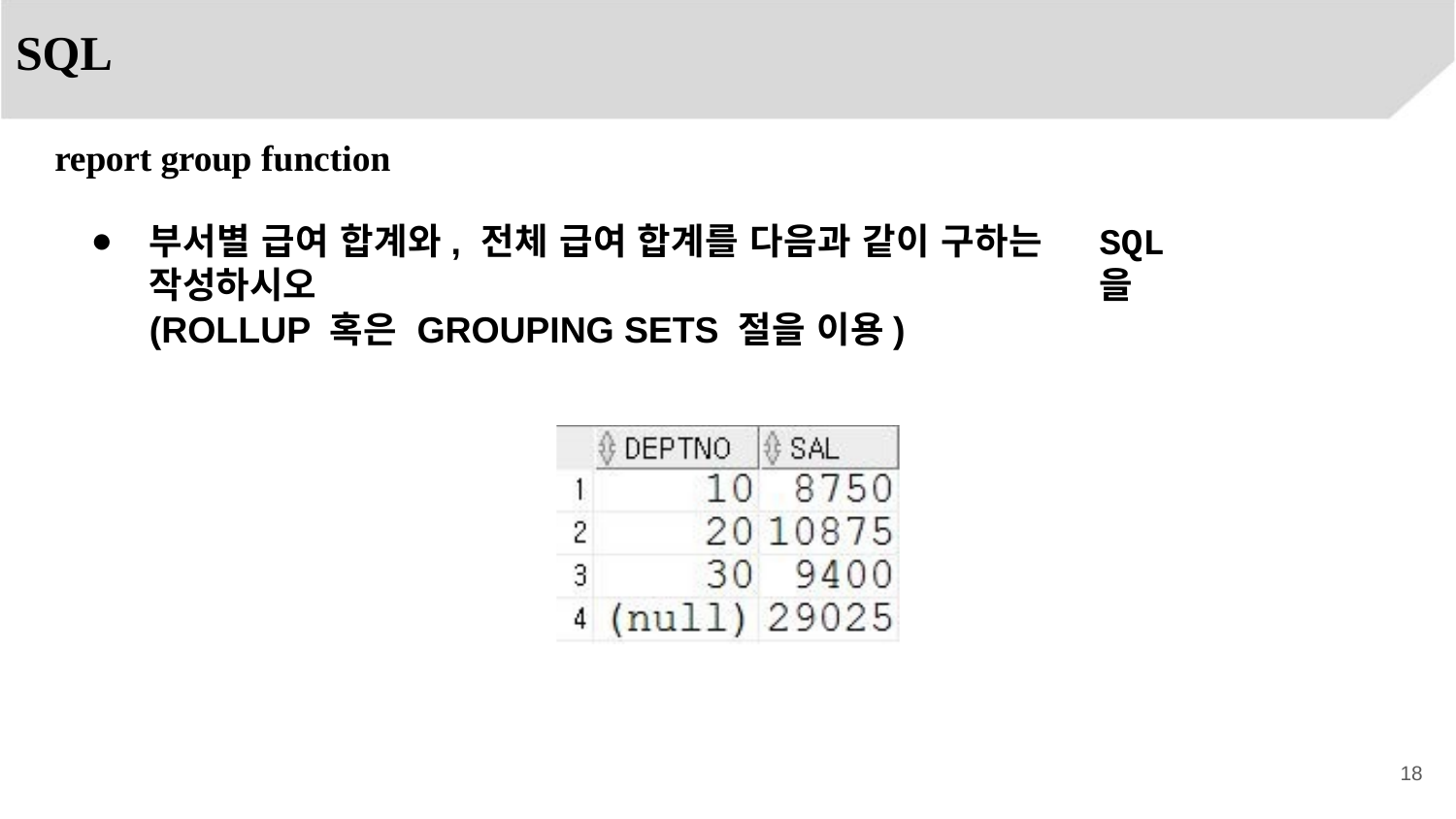

SQL
# report group function
부서별 급여 합계와, 전체 급여 합계를 다음과 같이 구하는
작성하시오
(ROLLUP 혹은 GROUPING SETS 절을 이용)
SQL을

18